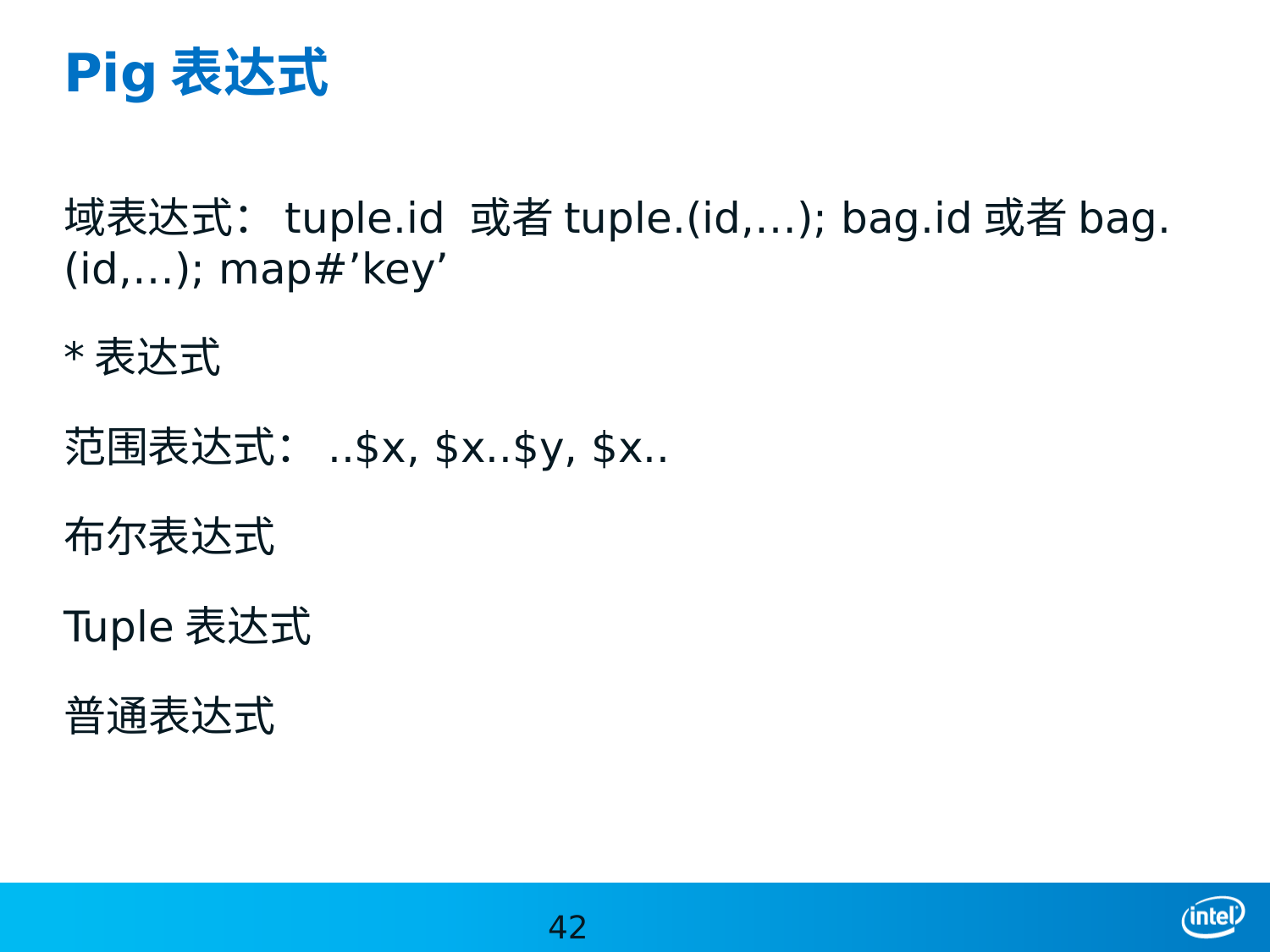

# Pig表达式
域表达式：tuple.id 或者tuple.(id,…); bag.id或者bag.(id,…); map#’key’
*表达式
范围表达式：..$x, $x..$y, $x..
布尔表达式
Tuple表达式
普通表达式

42